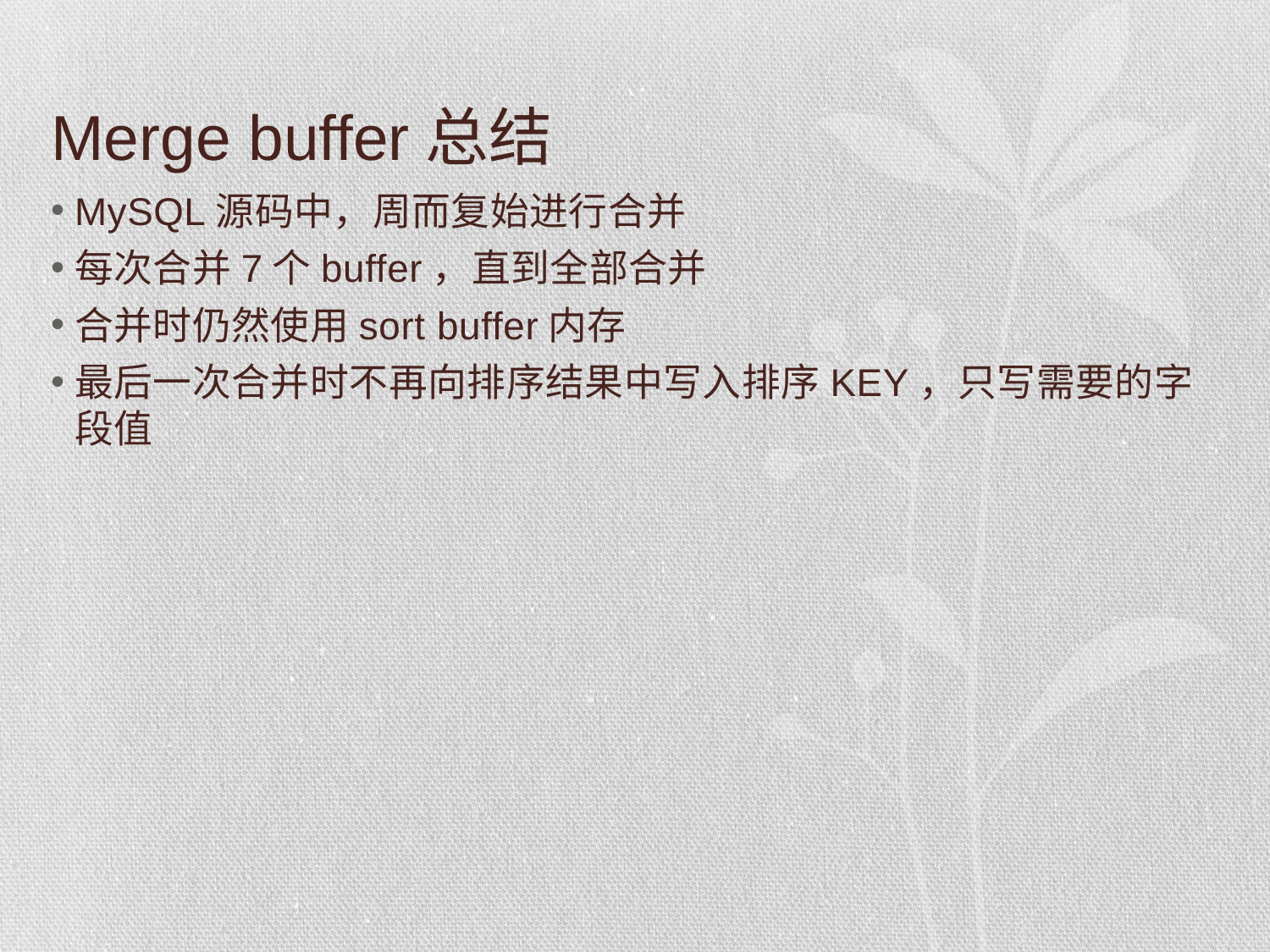

# Merge buffer总结
MySQL源码中，周而复始进行合并
每次合并7个buffer，直到全部合并
合并时仍然使用sort buffer内存
最后一次合并时不再向排序结果中写入排序KEY，只写需要的字段值